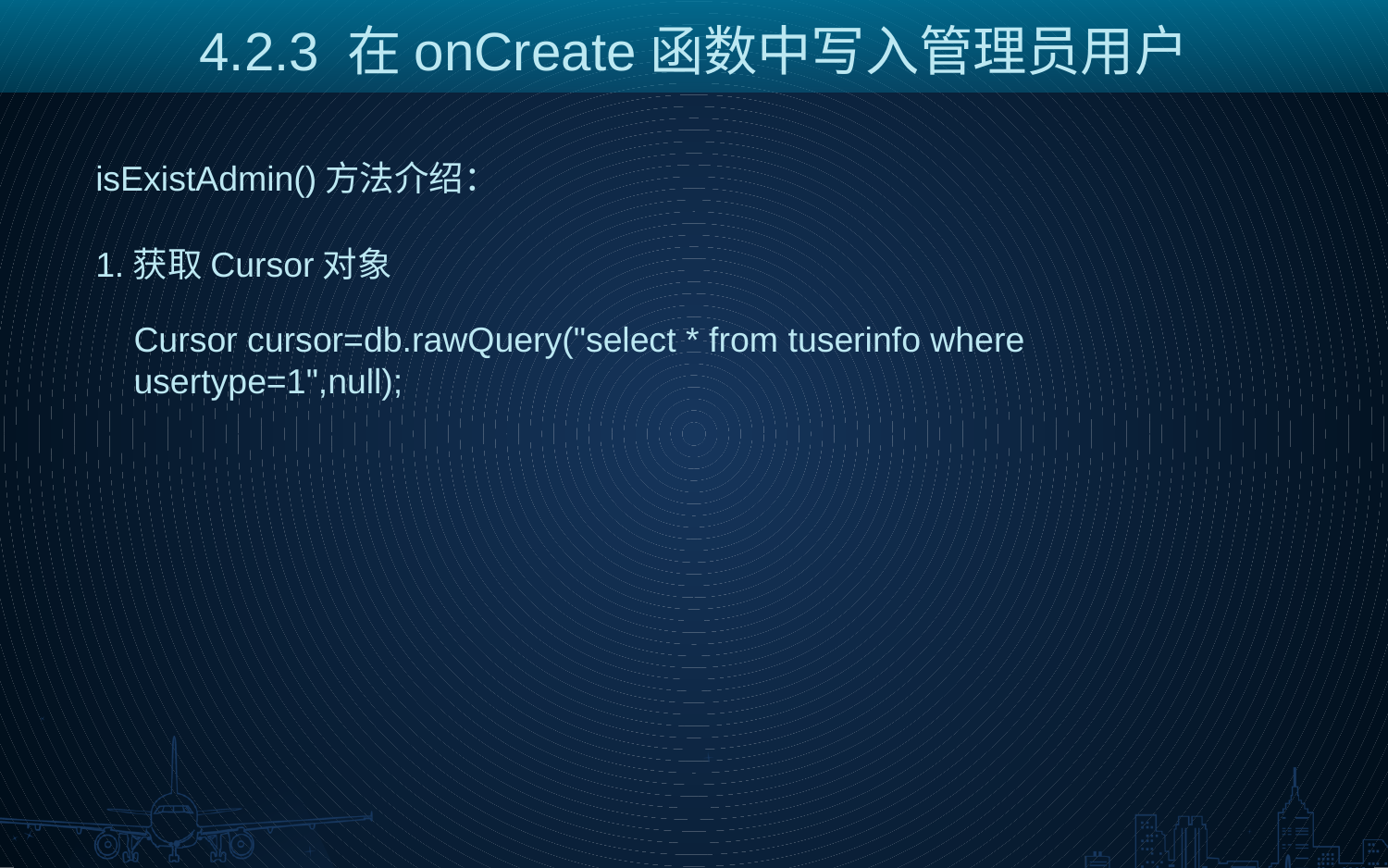

4.2.3 在onCreate函数中写入管理员用户
isExistAdmin()方法介绍：
1.获取Cursor对象
Cursor cursor=db.rawQuery("select * from tuserinfo where usertype=1",null);